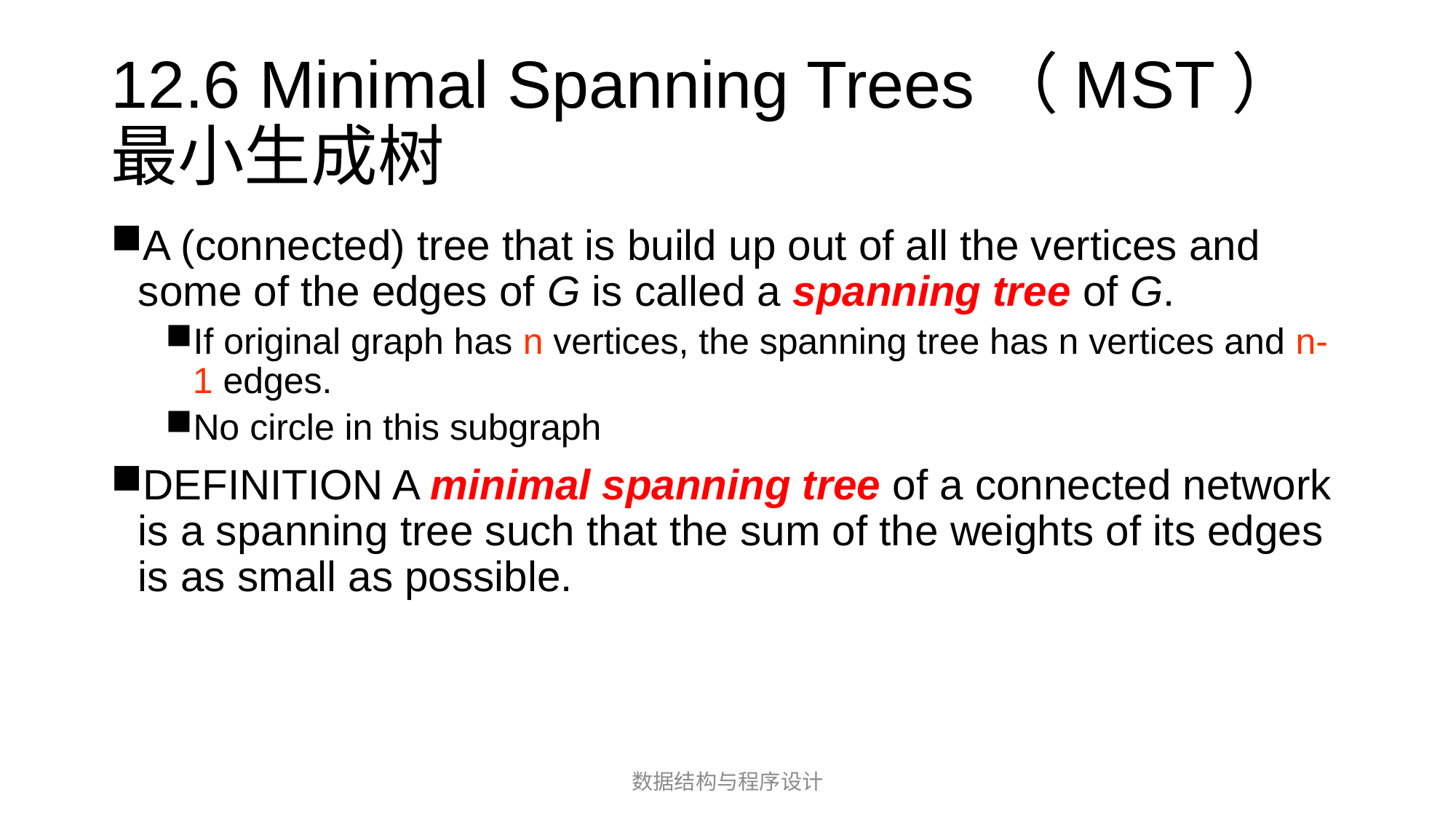

# 12.6 Minimal Spanning Trees（MST）最小生成树
A (connected) tree that is build up out of all the vertices and some of the edges of G is called a spanning tree of G.
If original graph has n vertices, the spanning tree has n vertices and n-1 edges.
No circle in this subgraph
DEFINITION A minimal spanning tree of a connected network is a spanning tree such that the sum of the weights of its edges is as small as possible.

数据结构与程序设计
74